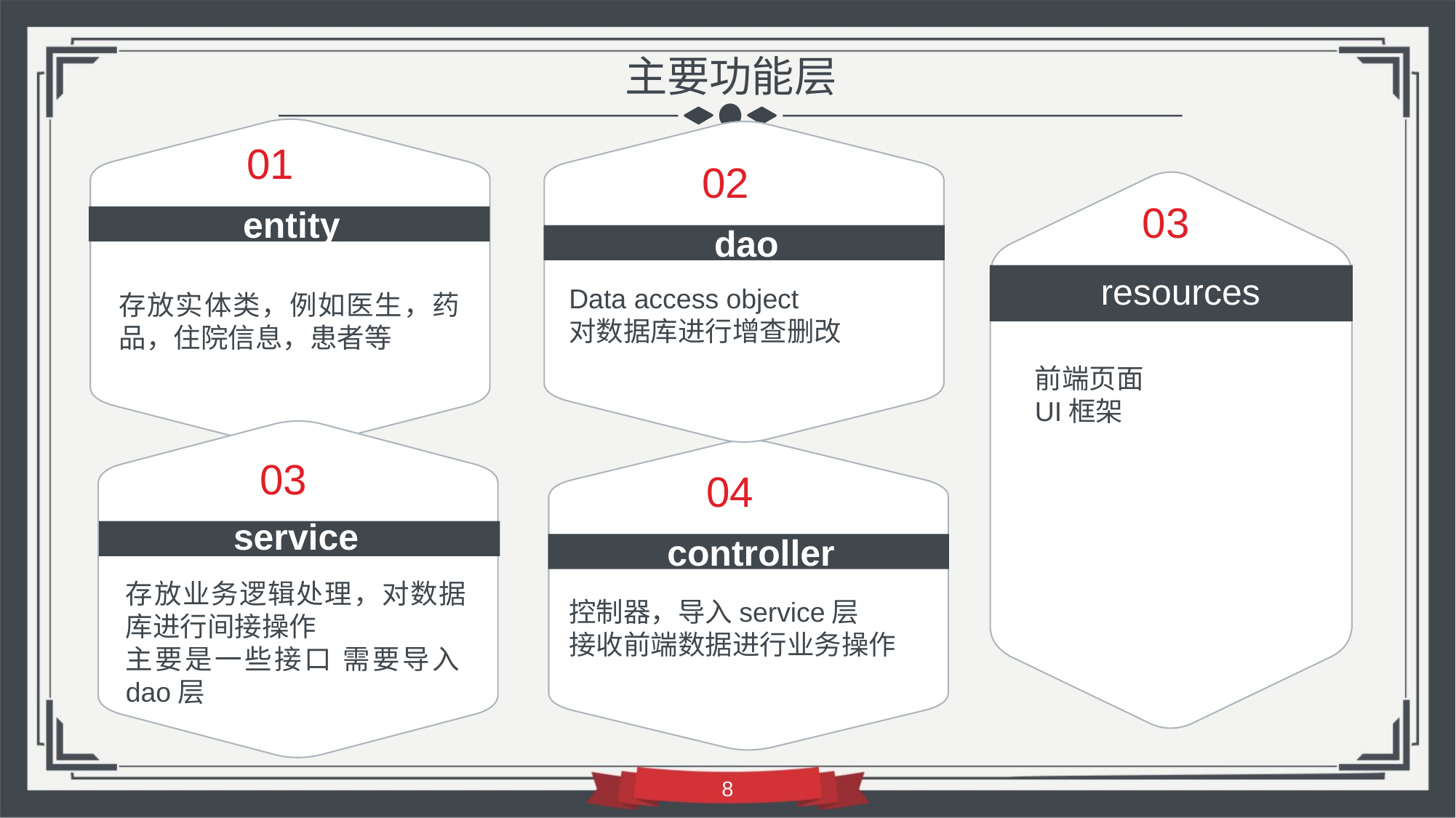

主要功能层

01
02

03
entity

dao

resources

Data access object
对数据库进行增查删改
存放实体类，例如医生，药品，住院信息，患者等
前端页面
UI框架

03
04
service

controller

存放业务逻辑处理，对数据库进行间接操作
主要是一些接口 需要导入dao层
控制器，导入service层
接收前端数据进行业务操作